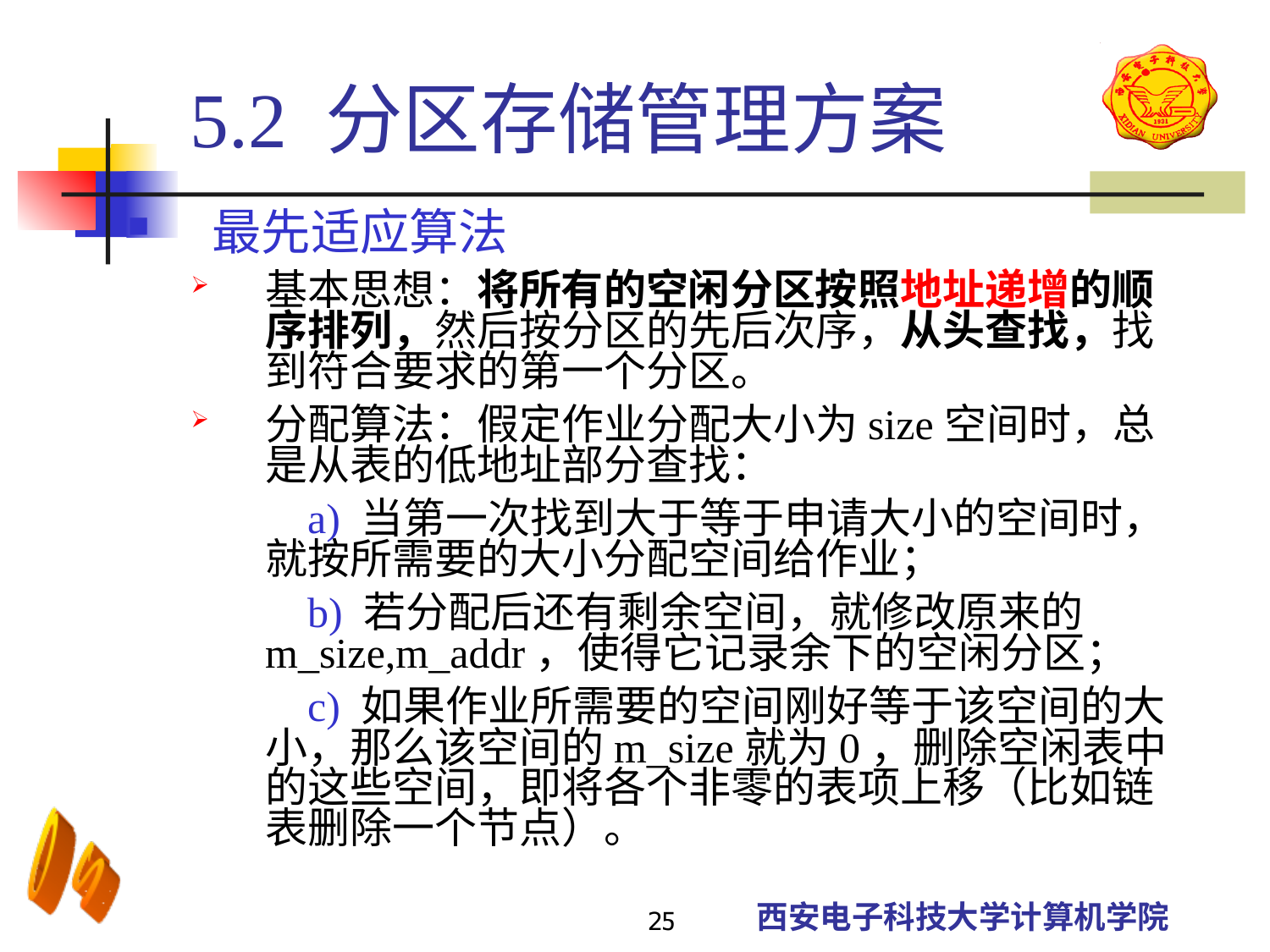

5.2 分区存储管理方案
最先适应算法
基本思想：将所有的空闲分区按照地址递增的顺序排列，然后按分区的先后次序，从头查找，找到符合要求的第一个分区。
分配算法：假定作业分配大小为size空间时，总是从表的低地址部分查找：
           a) 当第一次找到大于等于申请大小的空间时，就按所需要的大小分配空间给作业；
           b) 若分配后还有剩余空间，就修改原来的m_size,m_addr，使得它记录余下的空闲分区；
           c) 如果作业所需要的空间刚好等于该空间的大小，那么该空间的m_size就为0，删除空闲表中的这些空间，即将各个非零的表项上移（比如链表删除一个节点）。
25